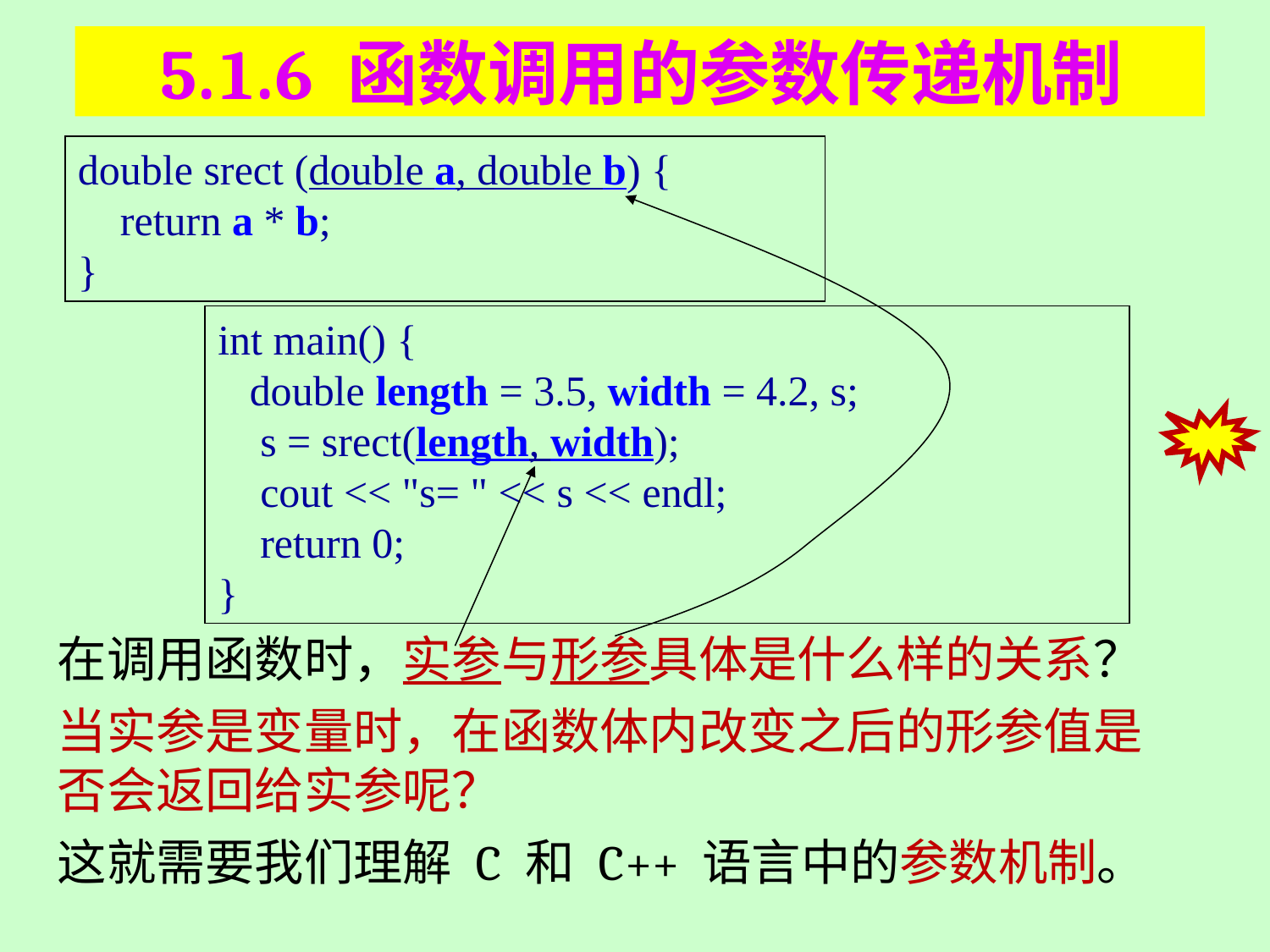

# 5.1.6 函数调用的参数传递机制
double srect (double a, double b) {
    return a * b;
}

int main() {
   double length = 3.5, width = 4.2, s;
    s = srect(length, width);
    cout << "s= " << s << endl;
    return 0;
}

在调用函数时，实参与形参具体是什么样的关系？
当实参是变量时，在函数体内改变之后的形参值是否会返回给实参呢？
这就需要我们理解 C 和 C++ 语言中的参数机制。
46